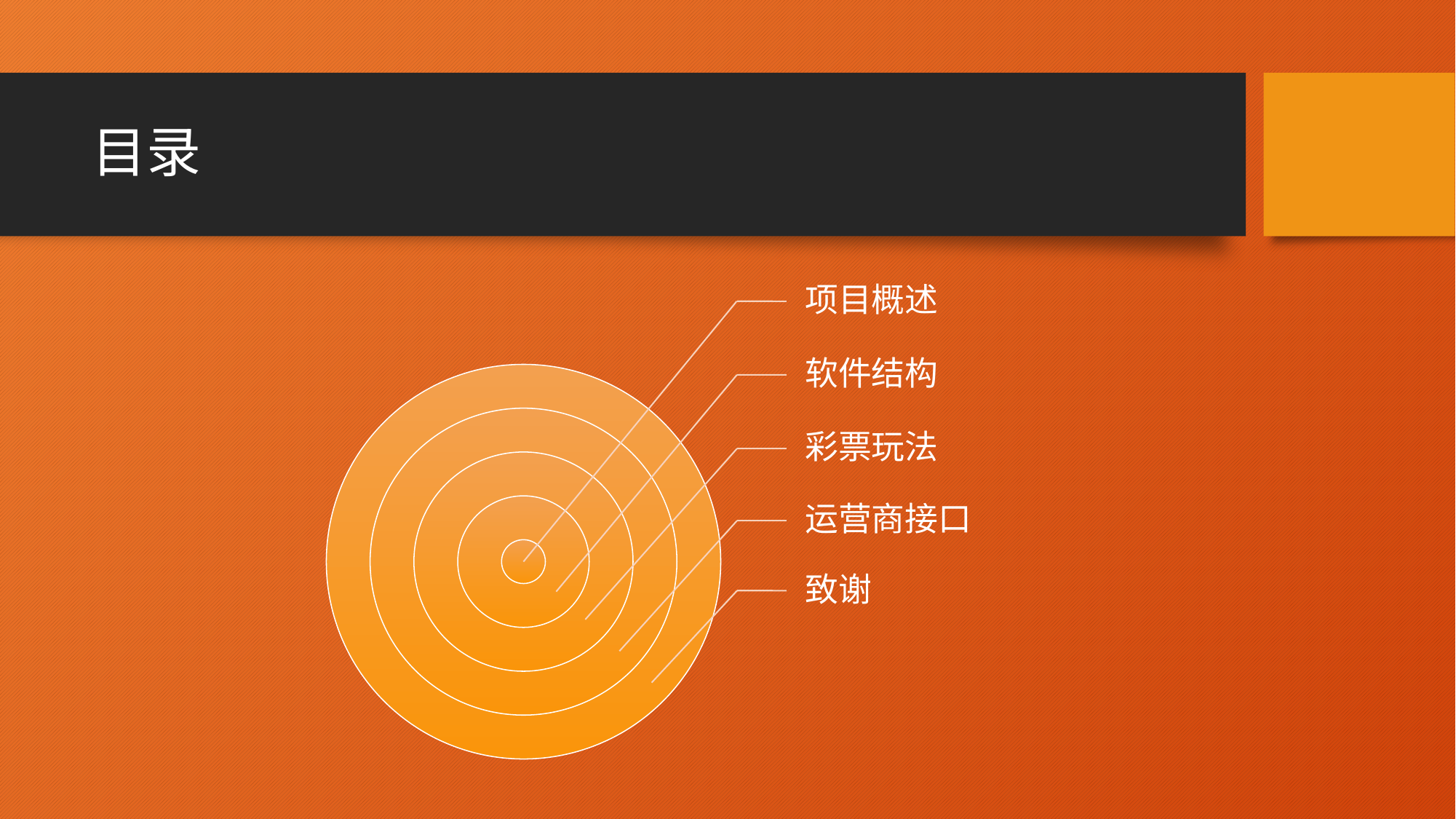

# 目录
项目概述
软件结构
彩票玩法
运营商接口
致谢